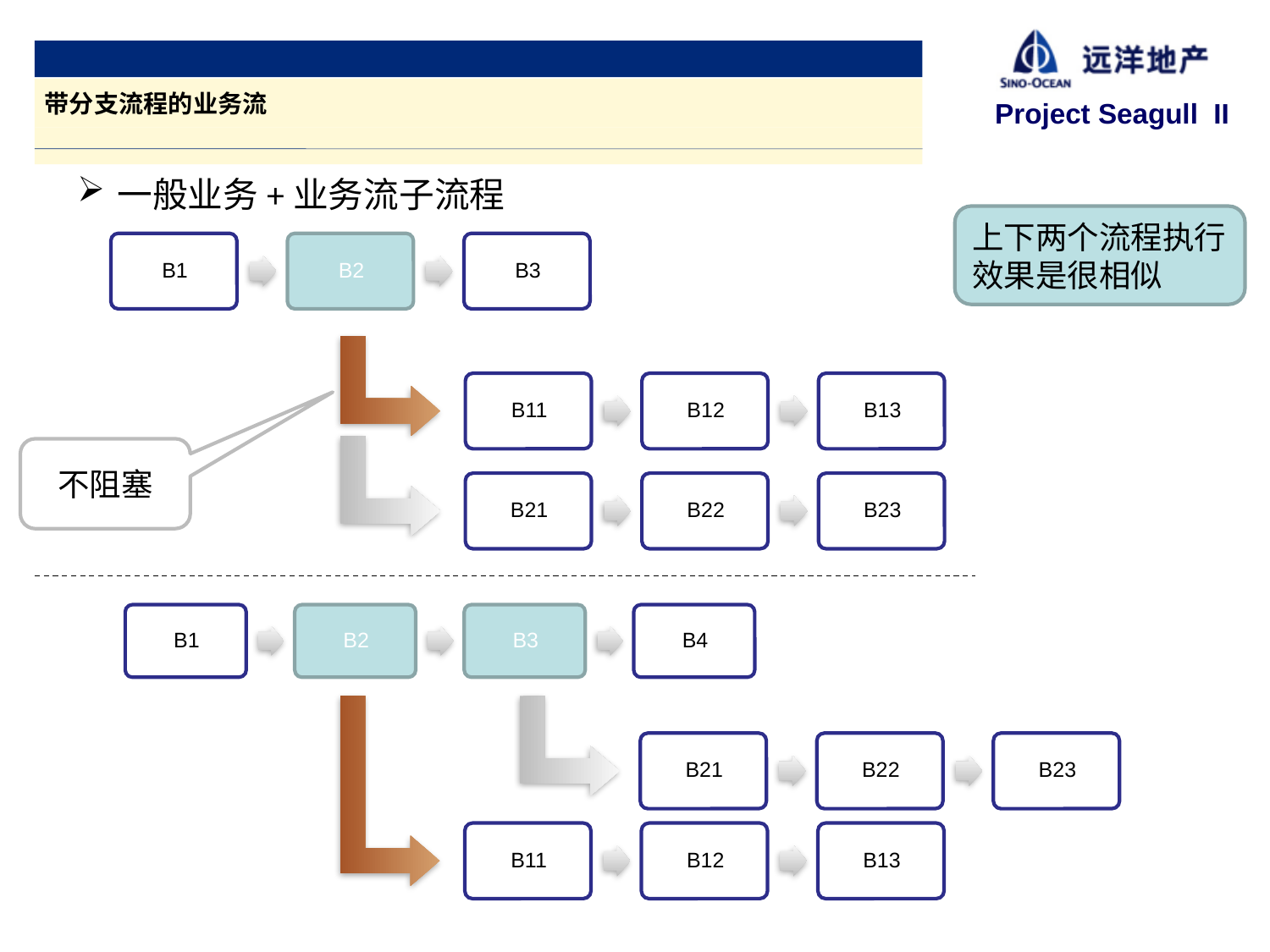

带分支流程的业务流

B1

B2

B3
一般业务+业务流子流程
上下两个流程执行效果是很相似
B11

B12

B13

B21

B22

B23

不阻塞
B1

B2

B3

B4
B21

B22

B23

B11

B12

B13